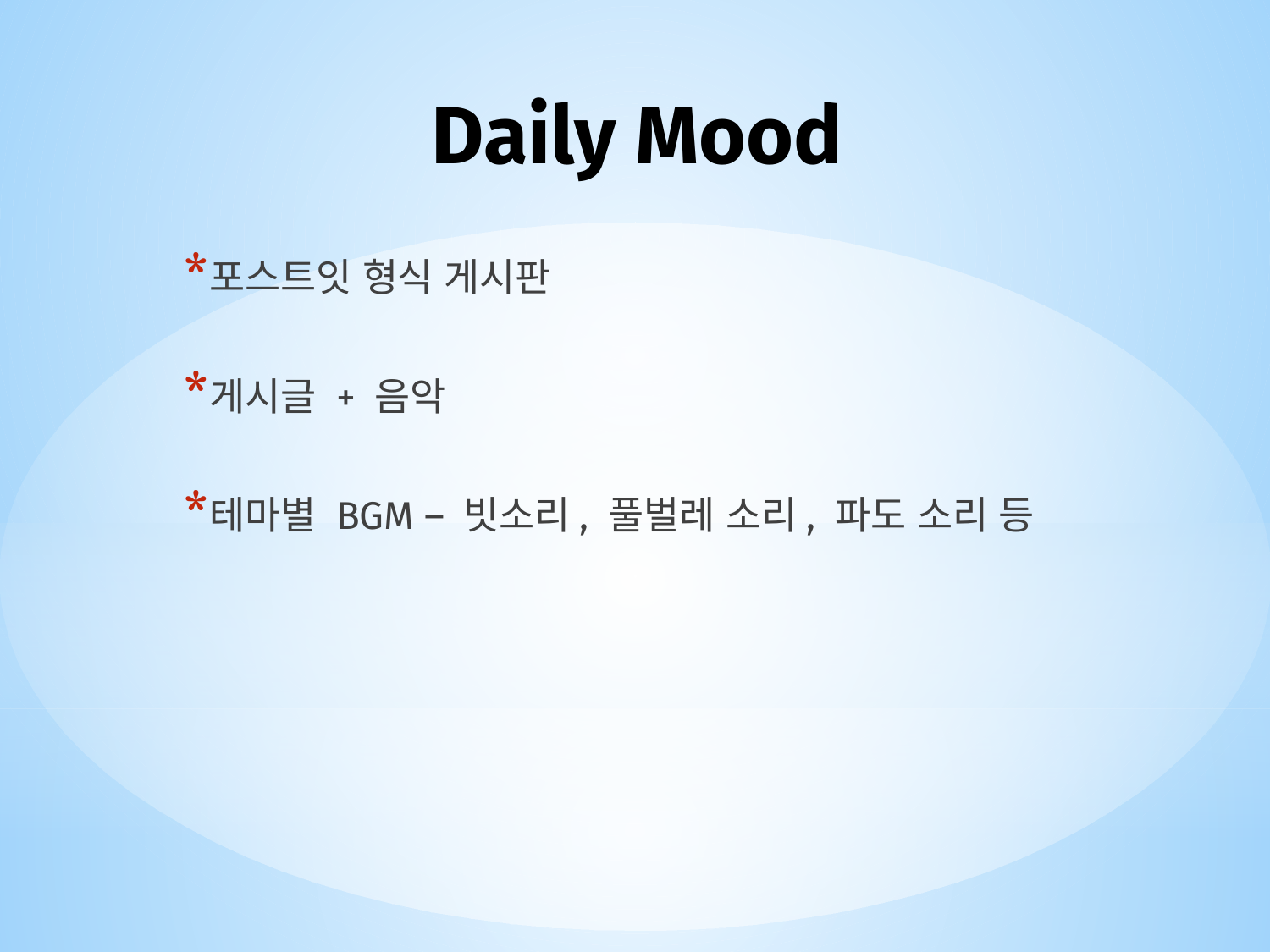

# Daily Mood
포스트잇 형식 게시판

게시글 + 음악

테마별 BGM – 빗소리, 풀벌레 소리, 파도 소리 등